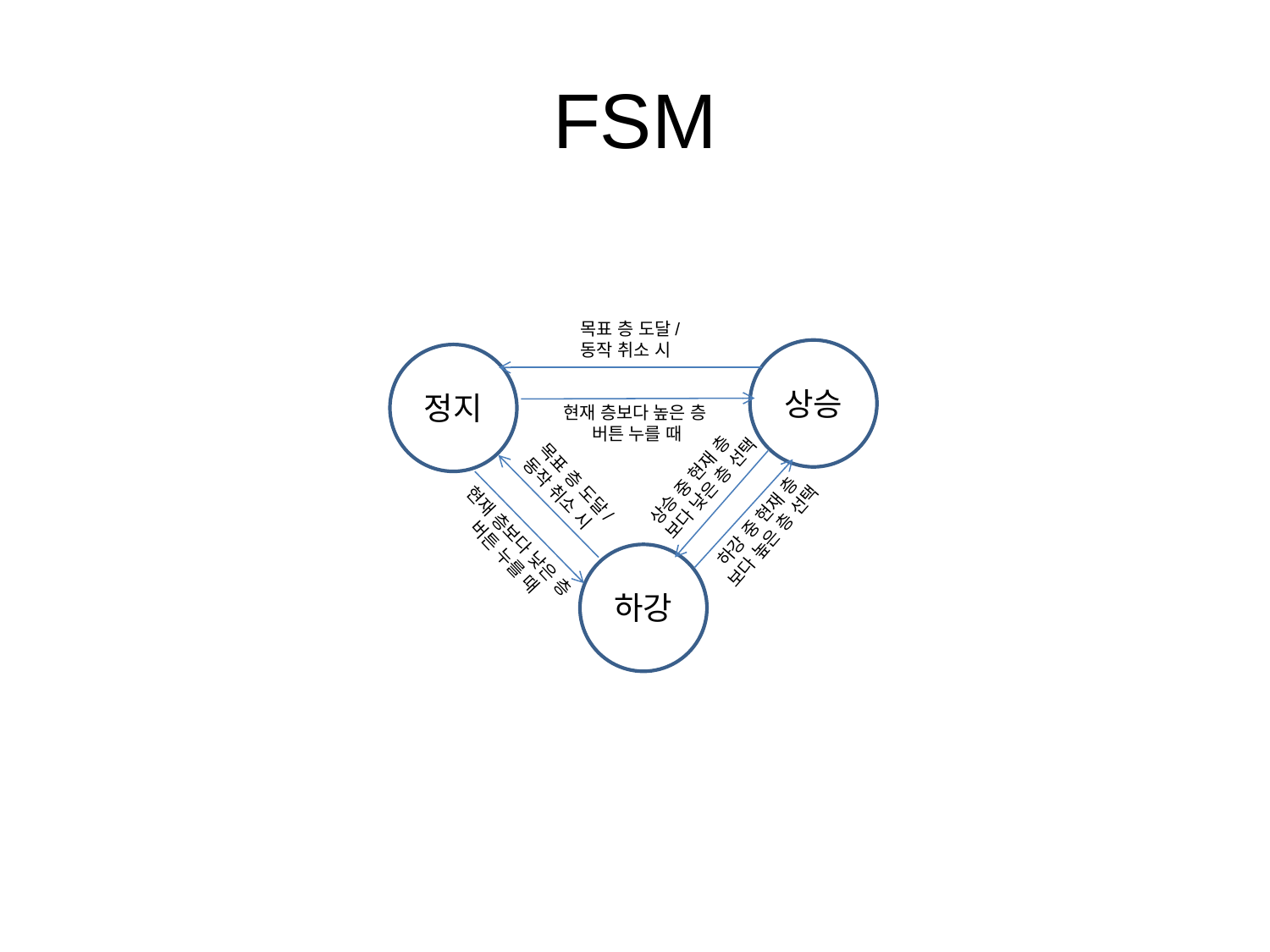

# FSM
목표 층 도달/
동작 취소 시

상승

정지
현재 층보다 높은 층
     버튼 누를 때
상승 중 현재 층
보다 낮은 층 선택
목표 층 도달/
동작 취소 시
 하강 중 현재 층
보다 높은 층 선택
현재 층보다 낮은 층
     버튼 누를 때

하강